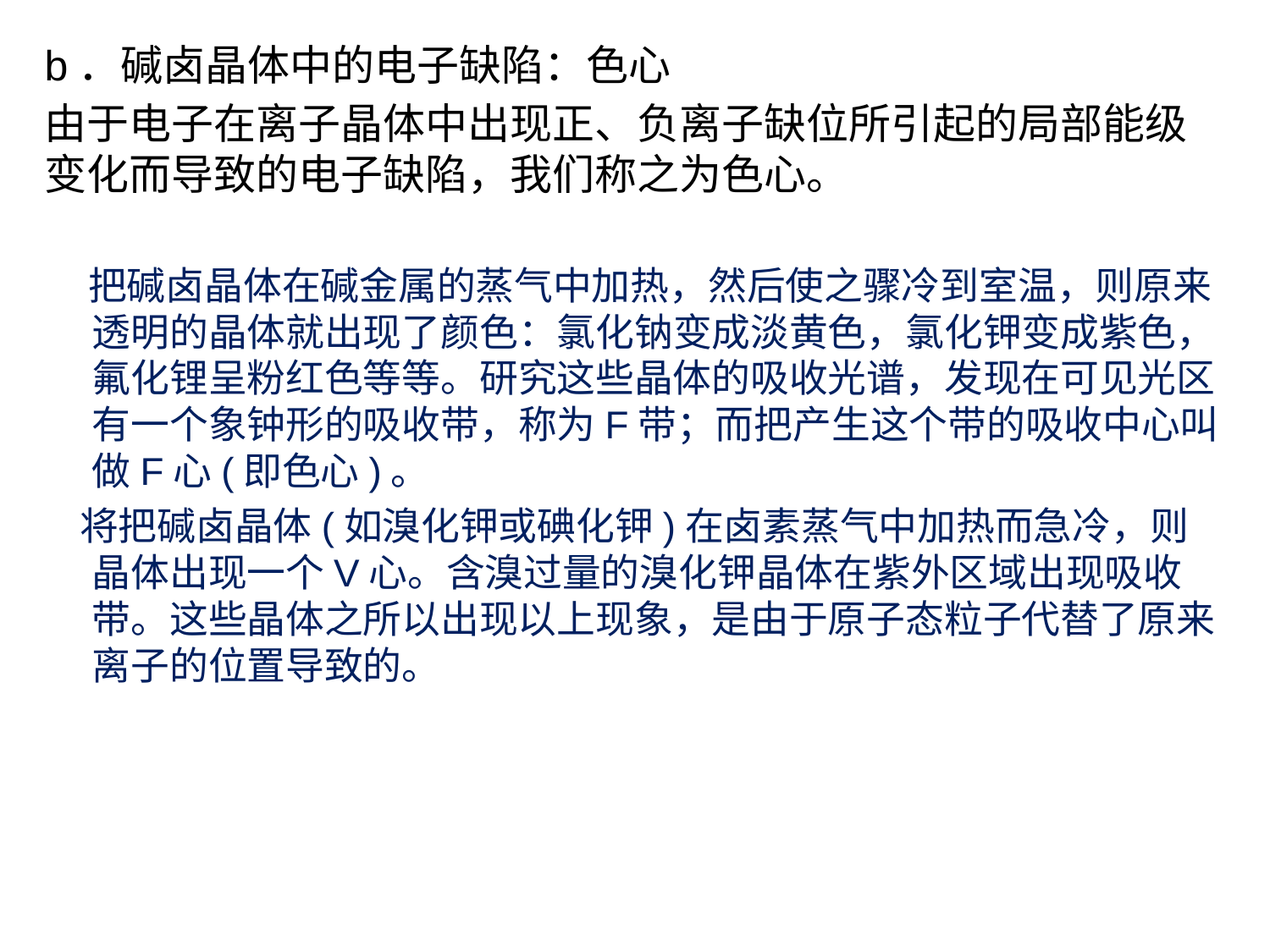

b．碱卤晶体中的电子缺陷：色心
由于电子在离子晶体中出现正、负离子缺位所引起的局部能级变化而导致的电子缺陷，我们称之为色心。

    把碱卤晶体在碱金属的蒸气中加热，然后使之骤冷到室温，则原来透明的晶体就出现了颜色：氯化钠变成淡黄色，氯化钾变成紫色，氟化锂呈粉红色等等。研究这些晶体的吸收光谱，发现在可见光区有一个象钟形的吸收带，称为F带；而把产生这个带的吸收中心叫做F心(即色心)。
   将把碱卤晶体(如溴化钾或碘化钾)在卤素蒸气中加热而急冷，则晶体出现一个V心。含溴过量的溴化钾晶体在紫外区域出现吸收带。这些晶体之所以出现以上现象，是由于原子态粒子代替了原来离子的位置导致的。